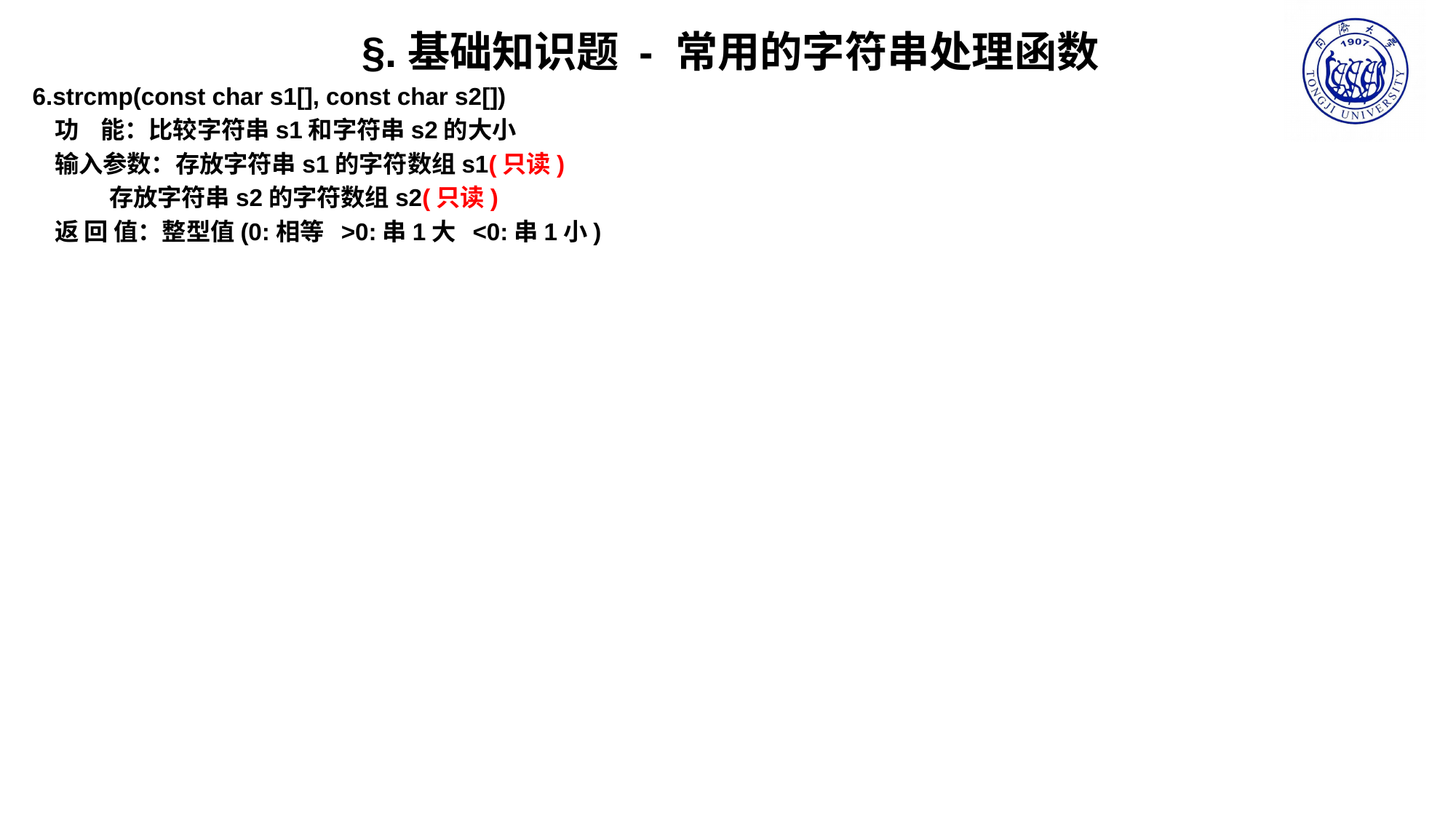

§.基础知识题 - 常用的字符串处理函数
6.strcmp(const char s1[], const char s2[])
   功    能：比较字符串s1和字符串s2的大小
   输入参数：存放字符串s1的字符数组s1(只读)
             存放字符串s2的字符数组s2(只读)
   返 回 值：整型值(0:相等  >0:串1大  <0:串1小)